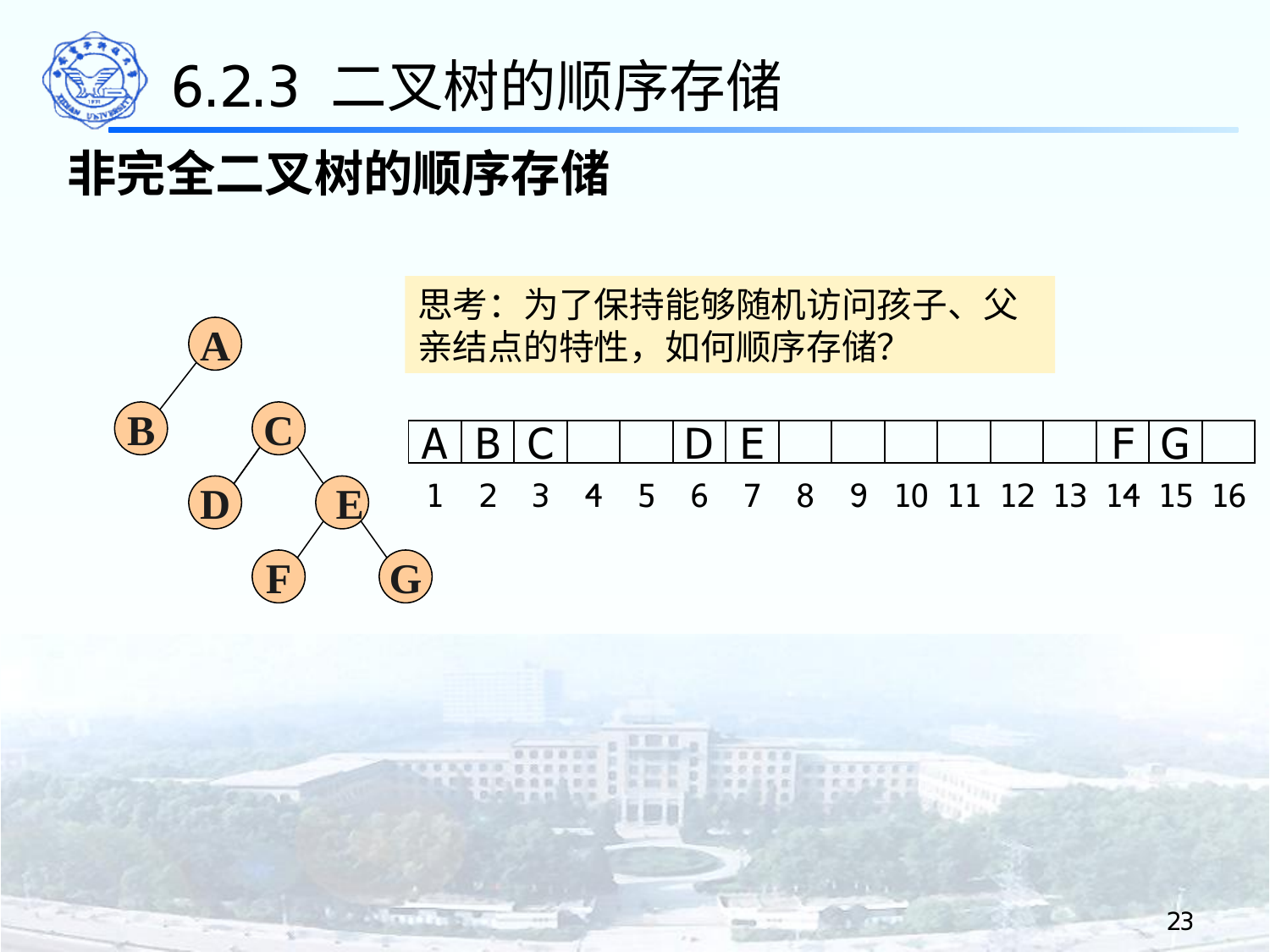

6.2.3 二叉树的顺序存储
非完全二叉树的顺序存储
思考：为了保持能够随机访问孩子、父亲结点的特性，如何顺序存储？
A
B
C
D
E
F
G
A
B
C

D
E

F
G

1
2
3
4
5
6
7
8
9
10
11
12
13
14
15
16
23